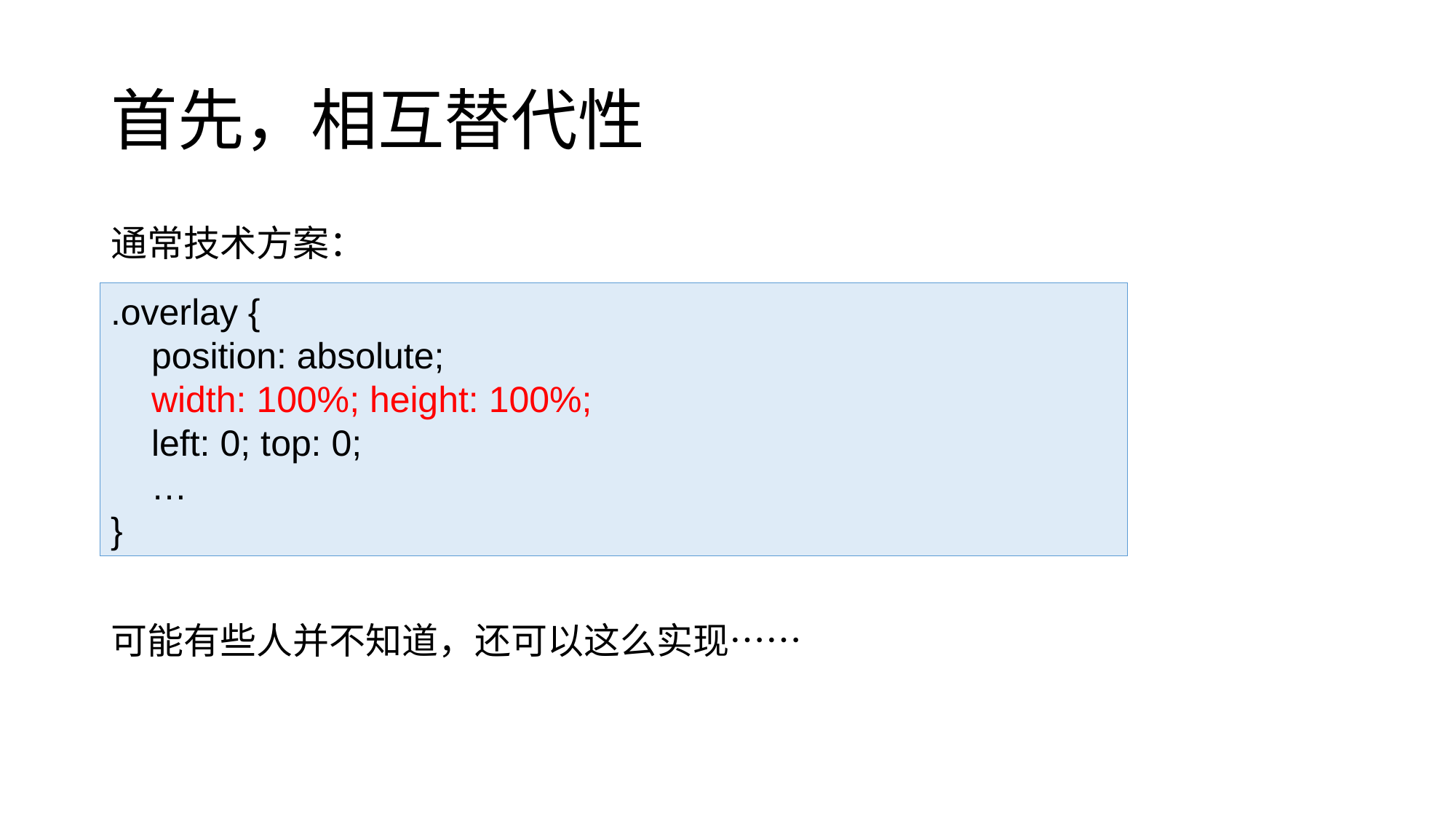

# 首先，相互替代性
通常技术方案：
.overlay {
    position: absolute;
    width: 100%; height: 100%;
    left: 0; top: 0;
    …
}
可能有些人并不知道，还可以这么实现……